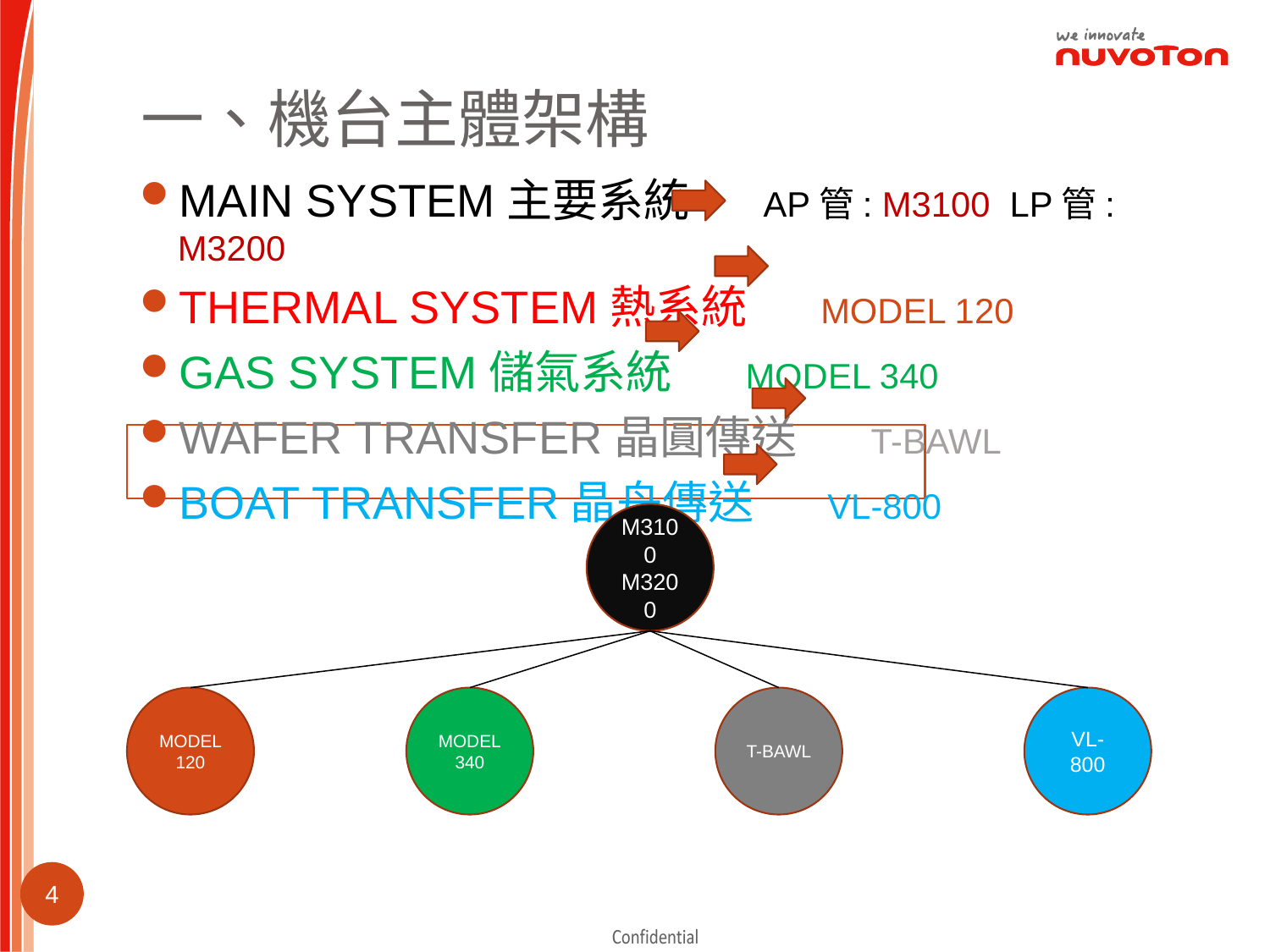

# 一、機台主體架構
MAIN SYSTEM主要系統      AP管: M3100  LP管: M3200
THERMAL SYSTEM熱系統      MODEL 120
GAS SYSTEM儲氣系統      MODEL 340
WAFER TRANSFER晶圓傳送      T-BAWL
BOAT TRANSFER晶舟傳送      VL-800

M3100
M3200
MODEL
120
MODEL340
T-BAWL
VL-800

4